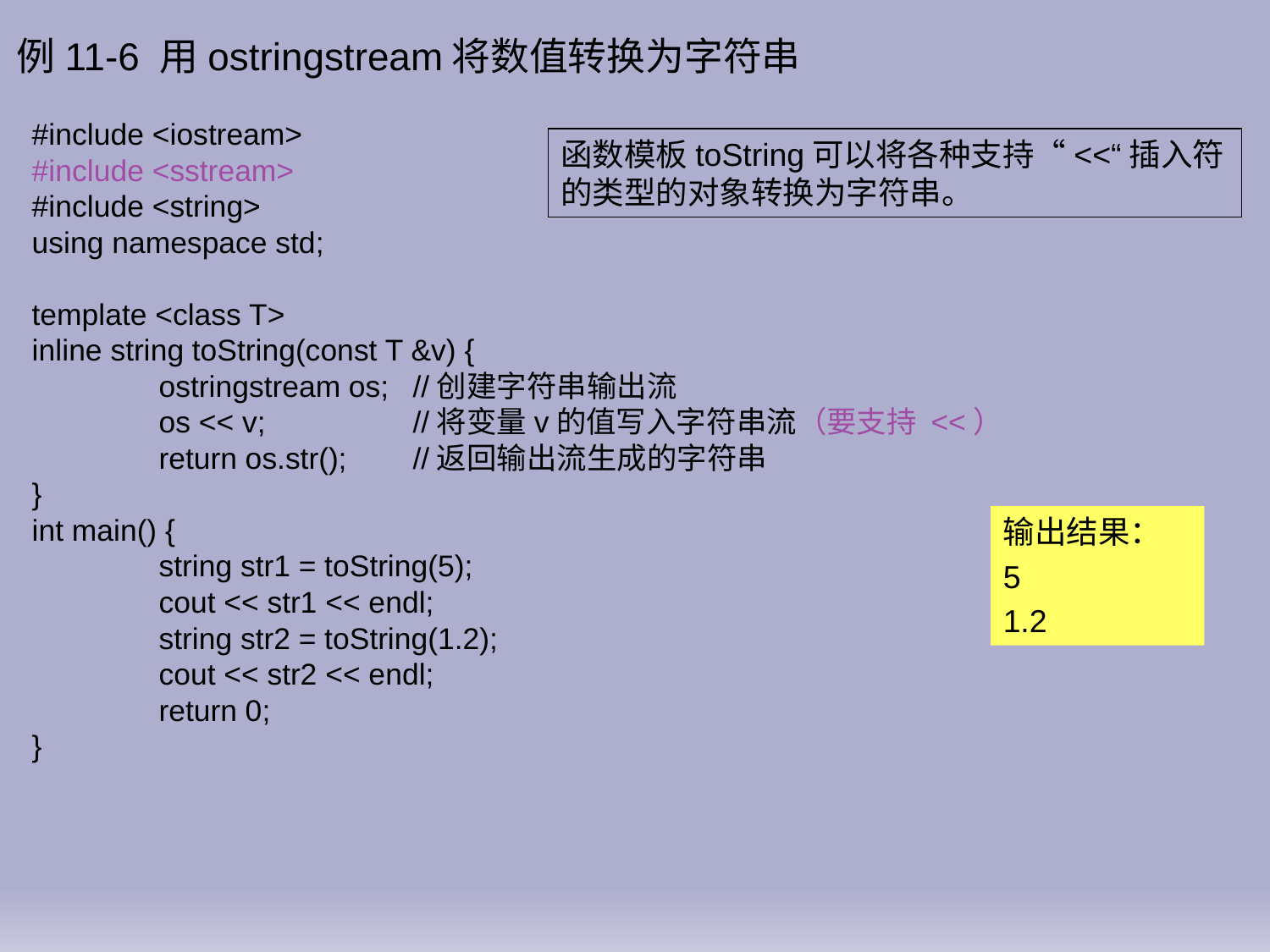

# 例11-6 用ostringstream将数值转换为字符串
#include <iostream>
#include <sstream>
#include <string>
using namespace std;

template <class T>
inline string toString(const T &v) {
	ostringstream os;	//创建字符串输出流
	os << v;		//将变量v的值写入字符串流（要支持 <<）
	return os.str();	//返回输出流生成的字符串
}
int main() {
	string str1 = toString(5);
	cout << str1 << endl;
	string str2 = toString(1.2);
	cout << str2 << endl;
	return 0;
}
函数模板toString可以将各种支持“<<“插入符的类型的对象转换为字符串。
输出结果：
5
1.2